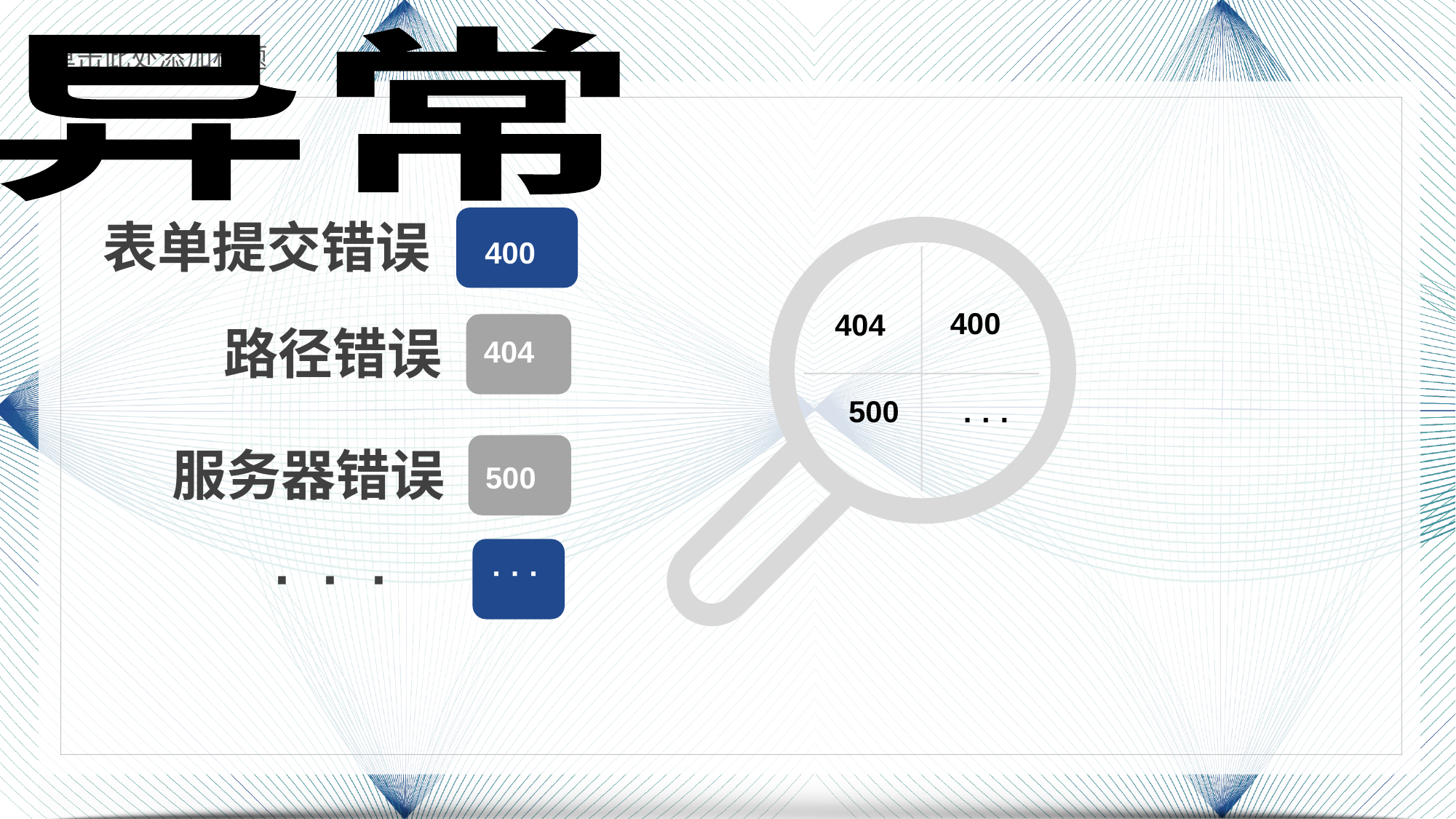

异常
表单提交错误

400
400
404
路径错误

404
500
· · ·
服务器错误

500
      ·  ·  ·

· · ·